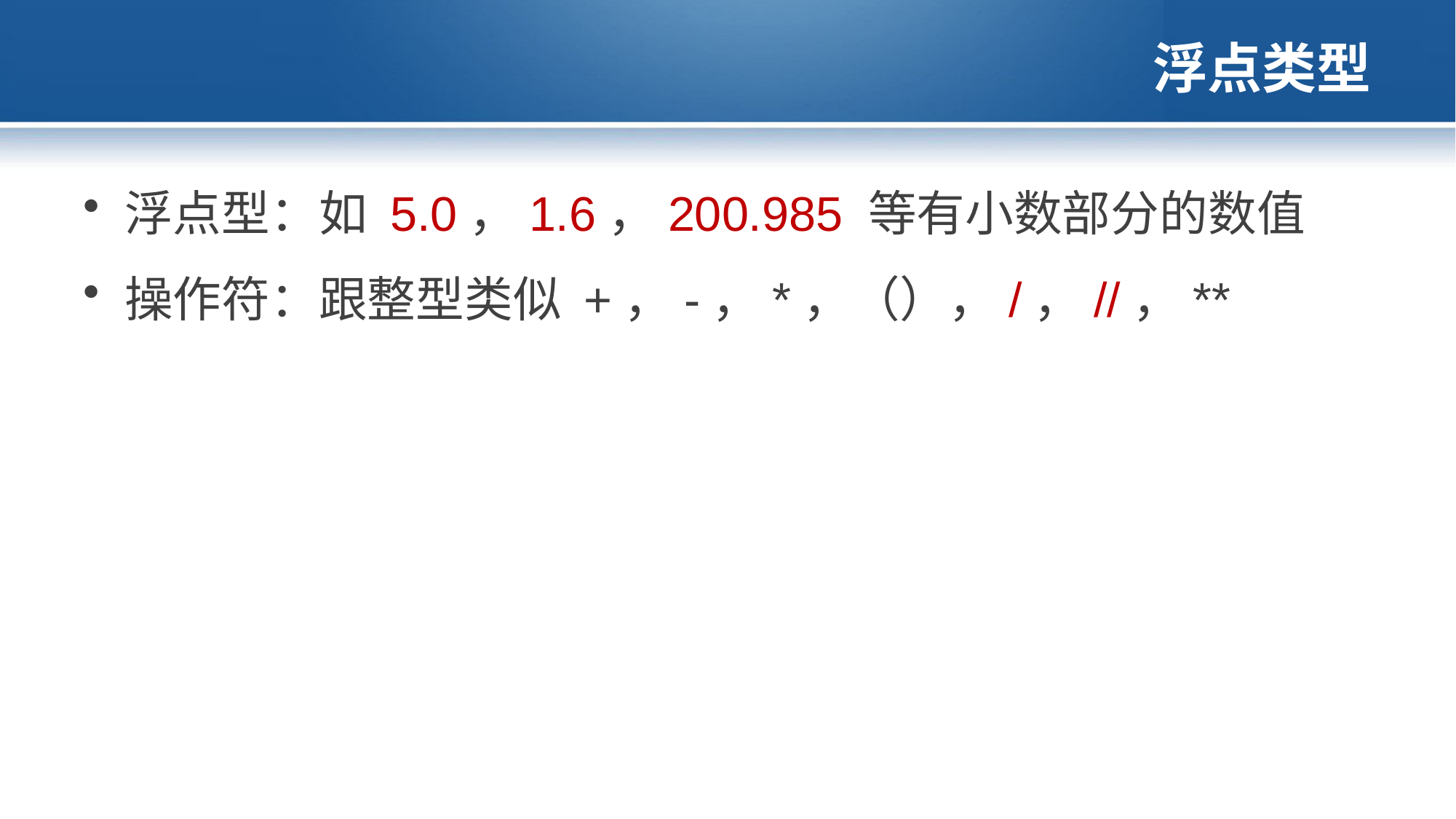

# 浮点类型
浮点型：如 5.0，1.6，200.985 等有小数部分的数值
操作符：跟整型类似 +，-，*，（），/，//，**